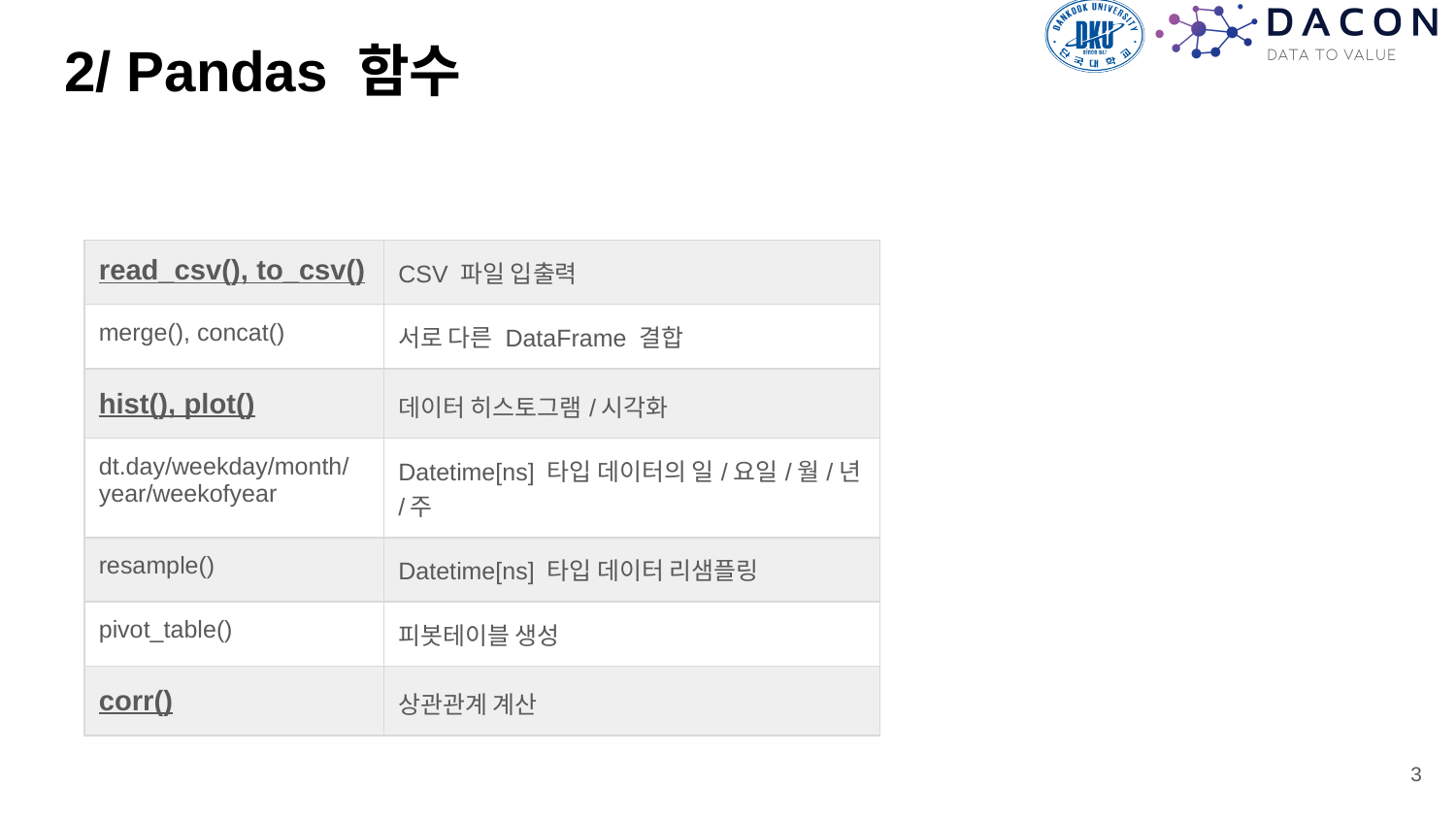

# 2/ Pandas 함수
| read\_csv(), to\_csv() | CSV 파일 입출력 |
| --- | --- |
| merge(), concat() | 서로 다른 DataFrame 결합 |
| hist(), plot() | 데이터 히스토그램/시각화 |
| dt.day/weekday/month/year/weekofyear | Datetime[ns] 타입 데이터의 일/요일/월/년/주 |
| resample() | Datetime[ns] 타입 데이터 리샘플링 |
| pivot\_table() | 피봇테이블 생성 |
| corr() | 상관관계 계산 |
3